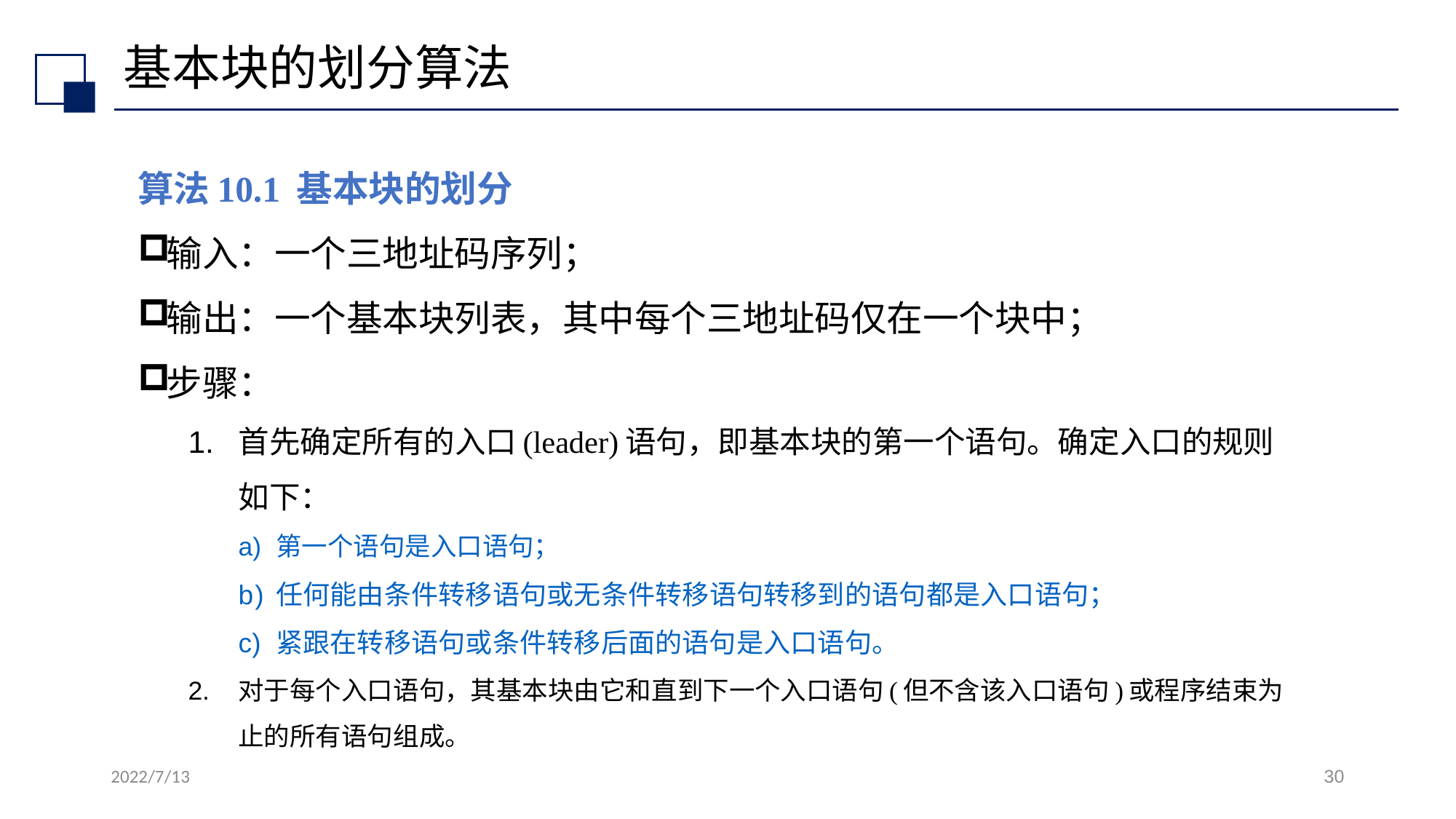

# 基本块的划分算法
算法10.1 基本块的划分
输入：一个三地址码序列；
输出：一个基本块列表，其中每个三地址码仅在一个块中；
步骤：
首先确定所有的入口(leader)语句，即基本块的第一个语句。确定入口的规则如下：
第一个语句是入口语句；
任何能由条件转移语句或无条件转移语句转移到的语句都是入口语句；
紧跟在转移语句或条件转移后面的语句是入口语句。
对于每个入口语句，其基本块由它和直到下一个入口语句(但不含该入口语句)或程序结束为止的所有语句组成。
2022/7/13
30